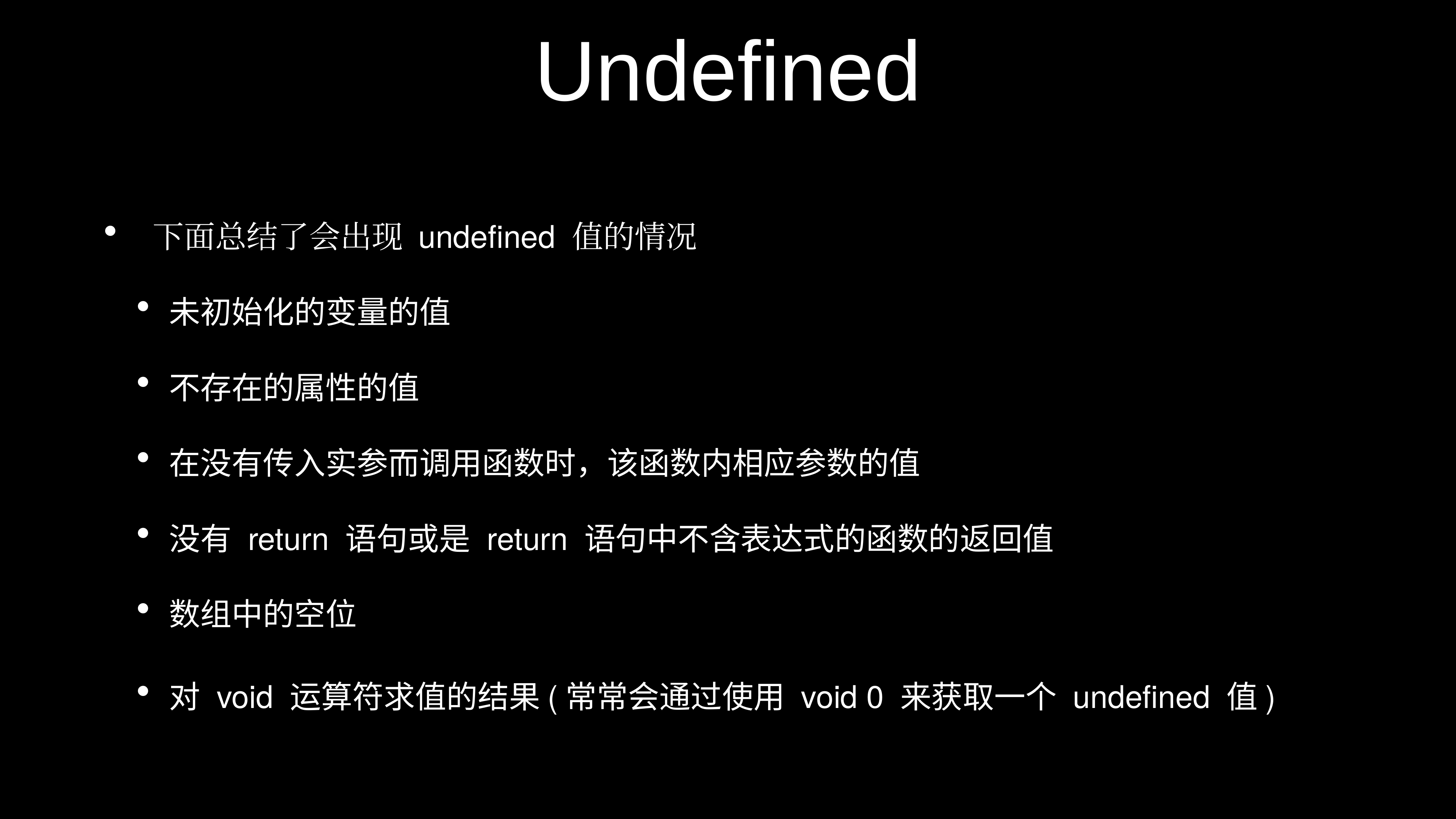

# Undefined
 下面总结了会出现 undefined 值的情况
未初始化的变量的值
不存在的属性的值
在没有传入实参而调用函数时，该函数内相应参数的值
没有 return 语句或是 return 语句中不含表达式的函数的返回值
数组中的空位
对 void 运算符求值的结果(常常会通过使用 void 0 来获取一个 undefined 值)